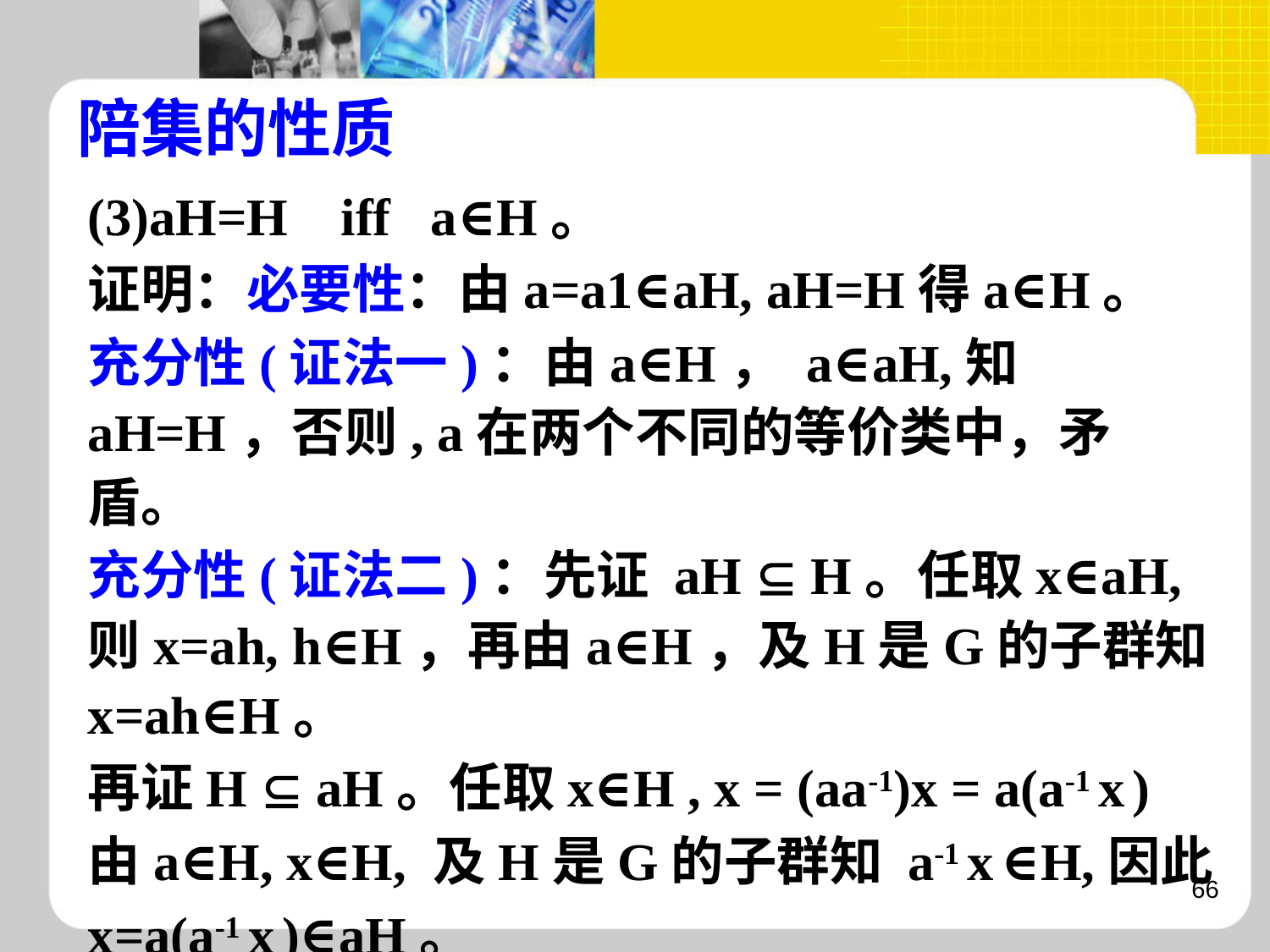

# 陪集的性质
(3)aH=H    iff   a∈H。
证明：必要性：由a=a1∈aH, aH=H得a∈H。
充分性(证法一)：由a∈H， a∈aH,知aH=H，否则, a在两个不同的等价类中，矛盾。
充分性(证法二)：先证 aH ⊆ H。任取x∈aH, 则x=ah, h∈H，再由a∈H，及H是G的子群知 x=ah∈H。
再证H ⊆ aH。任取x∈H , x = (aa-1)x = a(a-1 x )
由a∈H, x∈H, 及H是G的子群知 a-1 x ∈H,因此
x=a(a-1 x )∈aH。

66